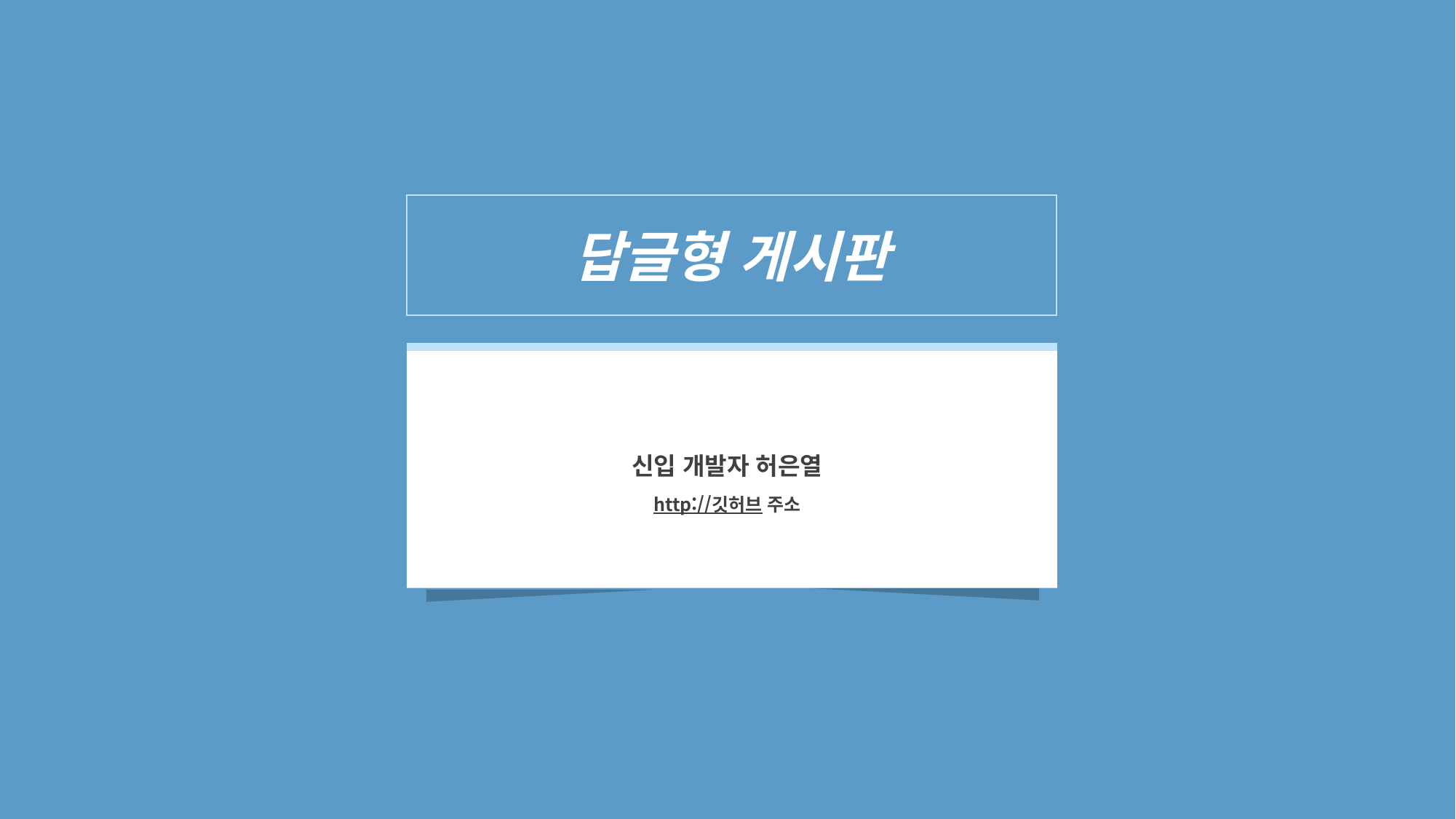

답글형 게시판

신입 개발자 허은열
http://깃허브 주소